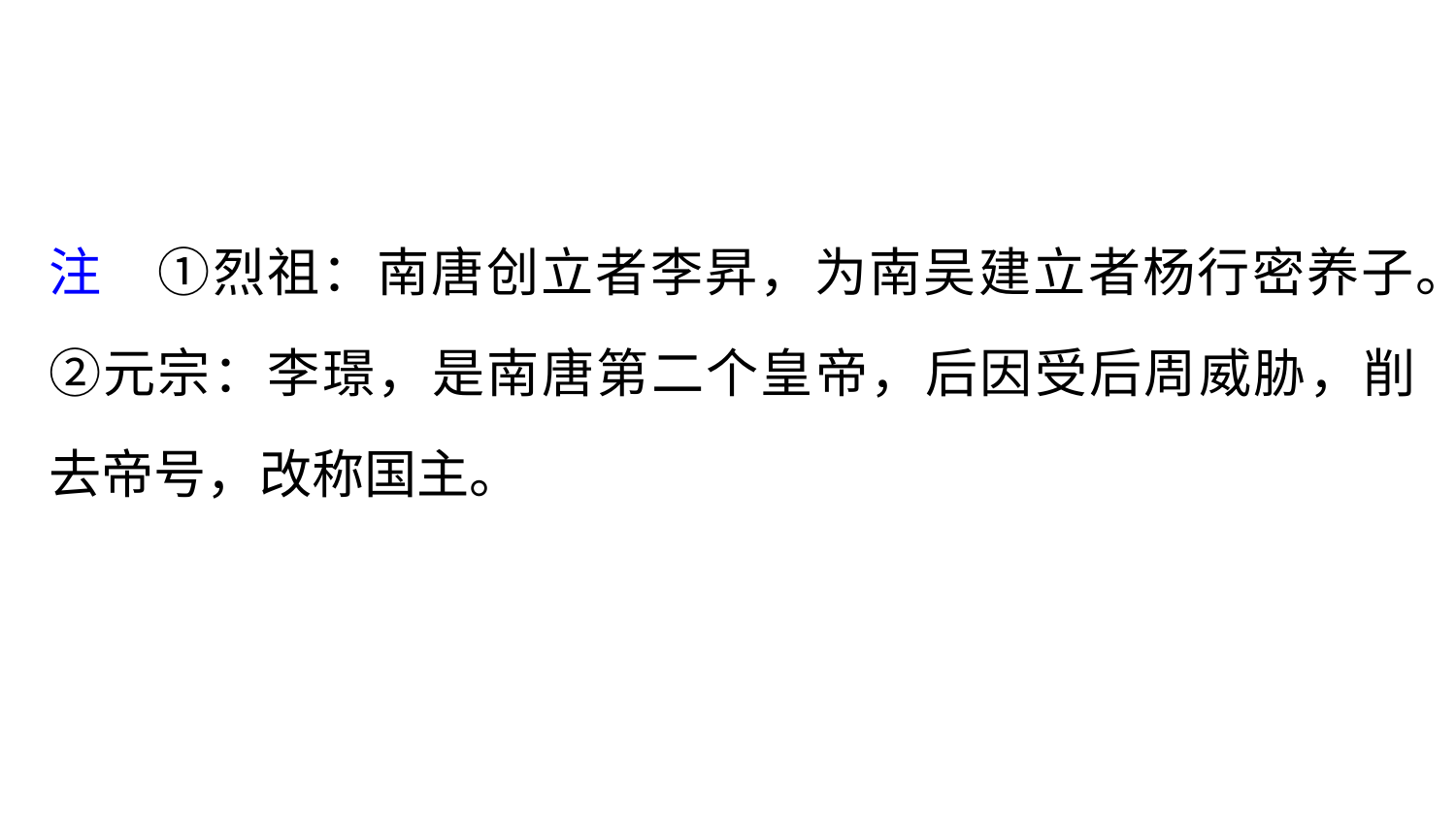

注　①烈祖：南唐创立者李昇，为南吴建立者杨行密养子。②元宗：李璟，是南唐第二个皇帝，后因受后周威胁，削去帝号，改称国主。